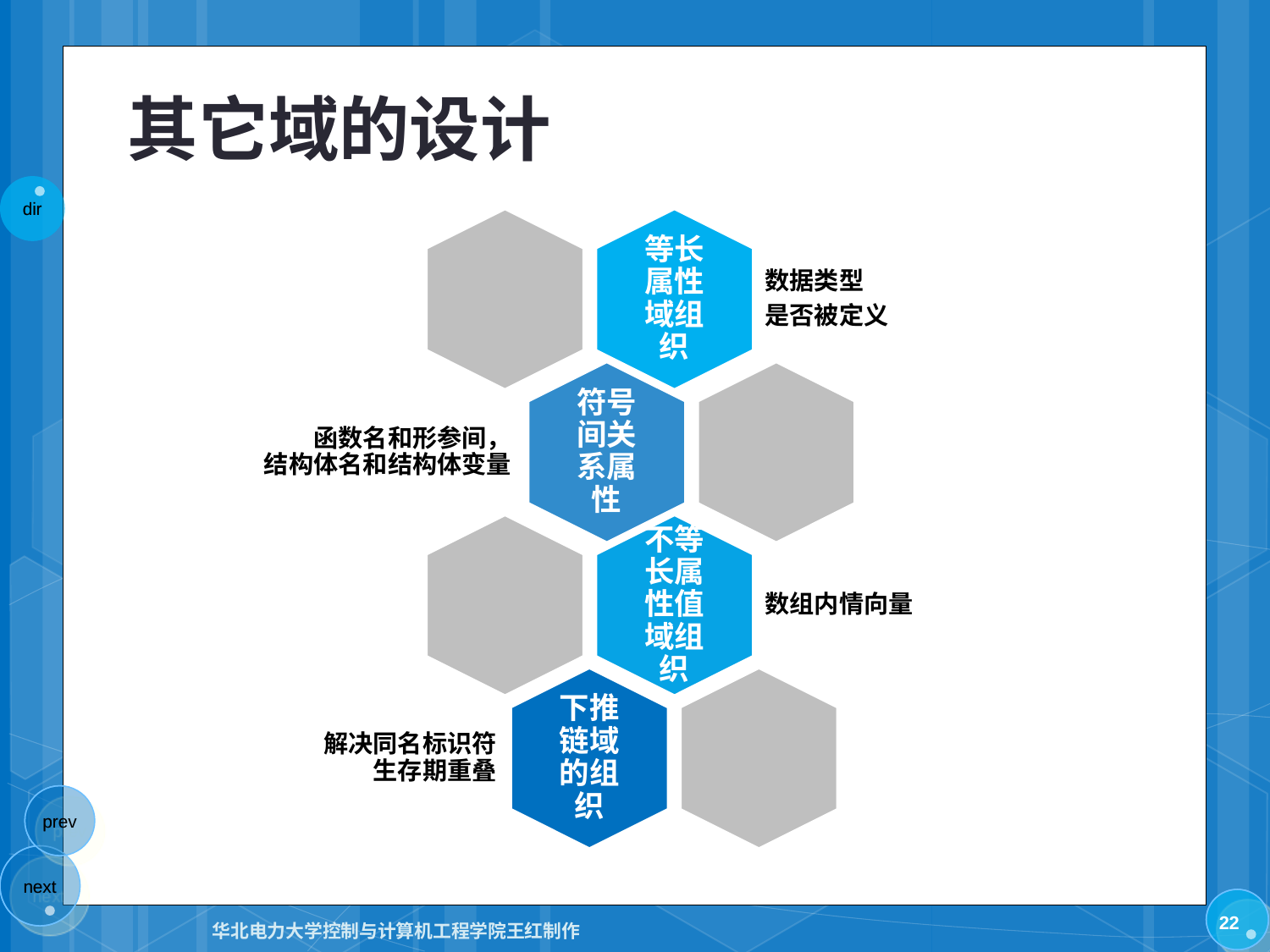

# 其它域的设计
等长属性域组织
数据类型
是否被定义

符号间关系属性
函数名和形参间，
结构体名和结构体变量

不等长属性值域组织
数组内情向量

下推链域的组织
解决同名标识符生存期重叠

22
华北电力大学控制与计算机工程学院王红制作